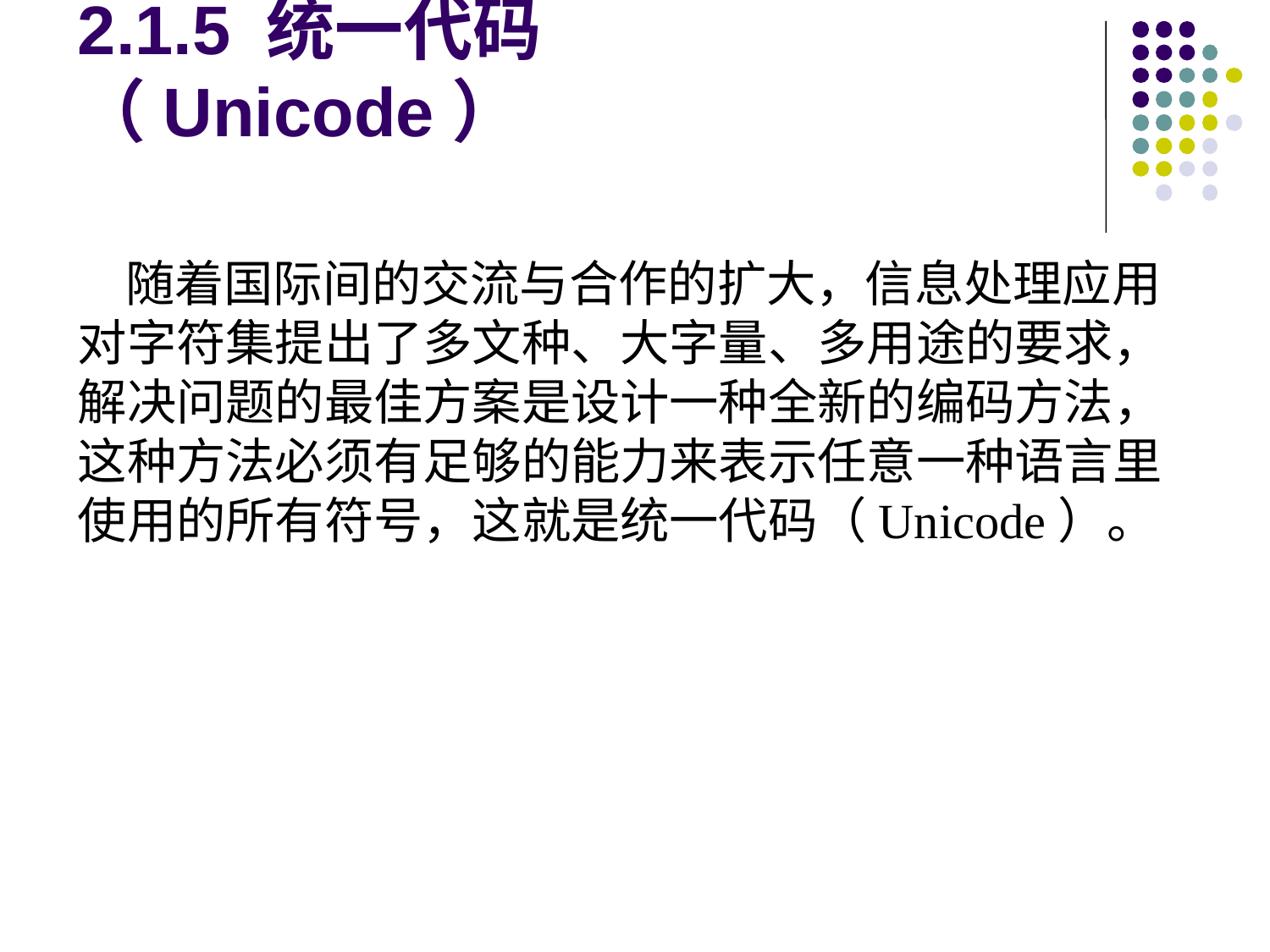

# 2.1.5 统一代码（Unicode）
随着国际间的交流与合作的扩大，信息处理应用对字符集提出了多文种、大字量、多用途的要求，解决问题的最佳方案是设计一种全新的编码方法，这种方法必须有足够的能力来表示任意一种语言里使用的所有符号，这就是统一代码（Unicode）。
59